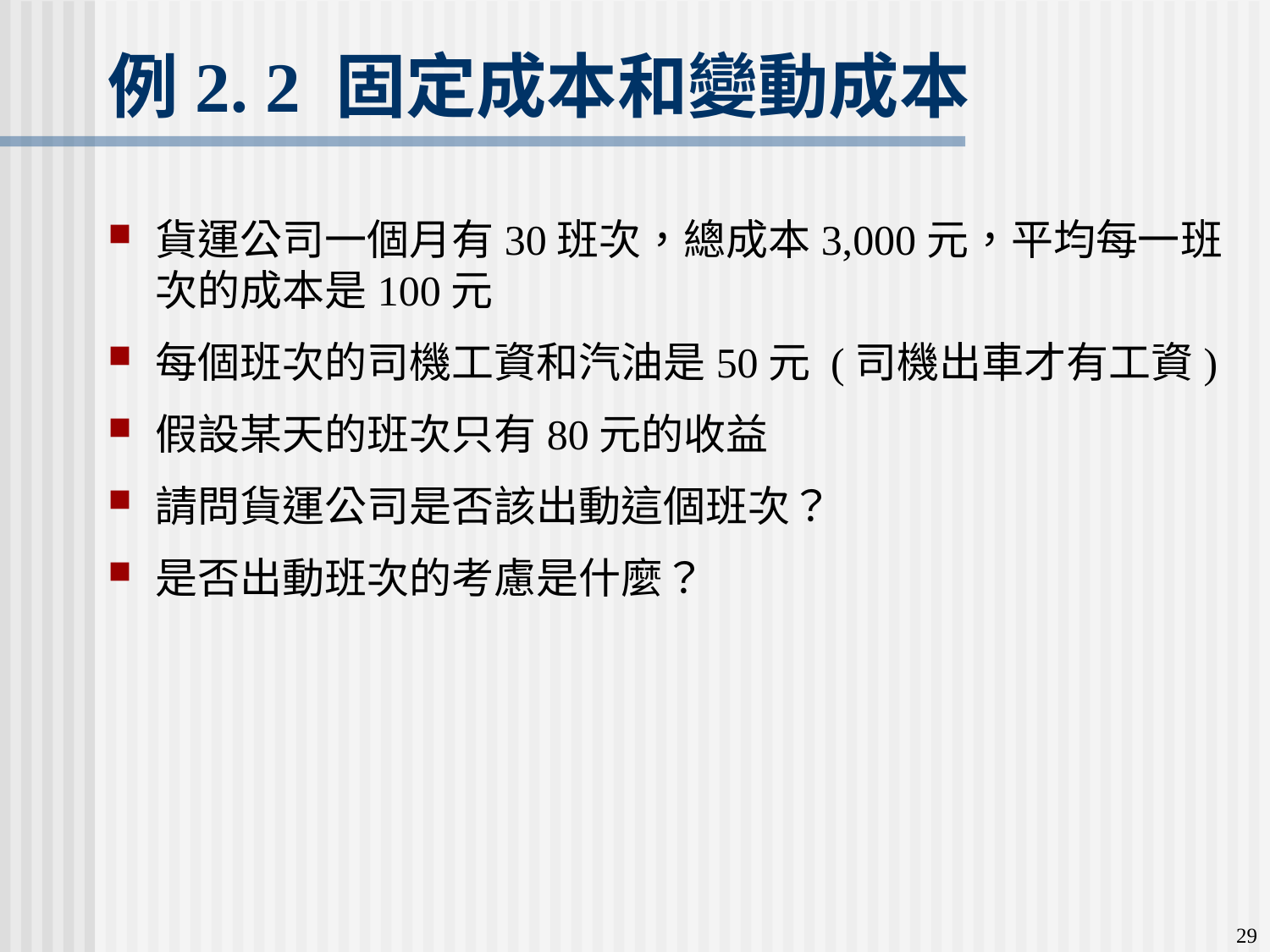

例2. 2 固定成本和變動成本
貨運公司一個月有30班次，總成本3,000元，平均每一班次的成本是100元
每個班次的司機工資和汽油是50元 (司機出車才有工資)
假設某天的班次只有80元的收益
請問貨運公司是否該出動這個班次？
是否出動班次的考慮是什麼？
29